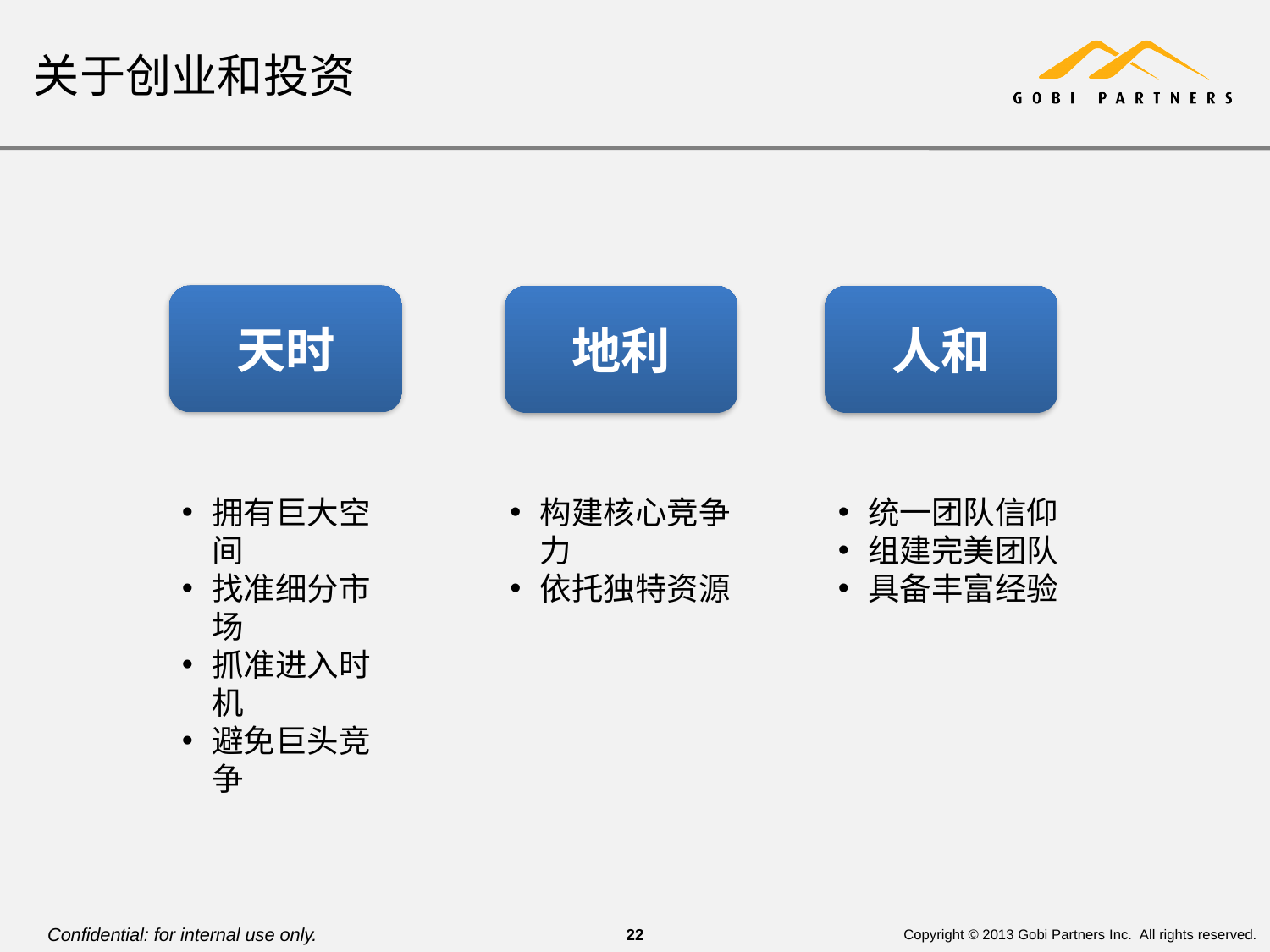

# 关于创业和投资
天时
地利
人和
拥有巨大空间
找准细分市场
抓准进入时机
避免巨头竞争
构建核心竞争力
依托独特资源
统一团队信仰
组建完美团队
具备丰富经验